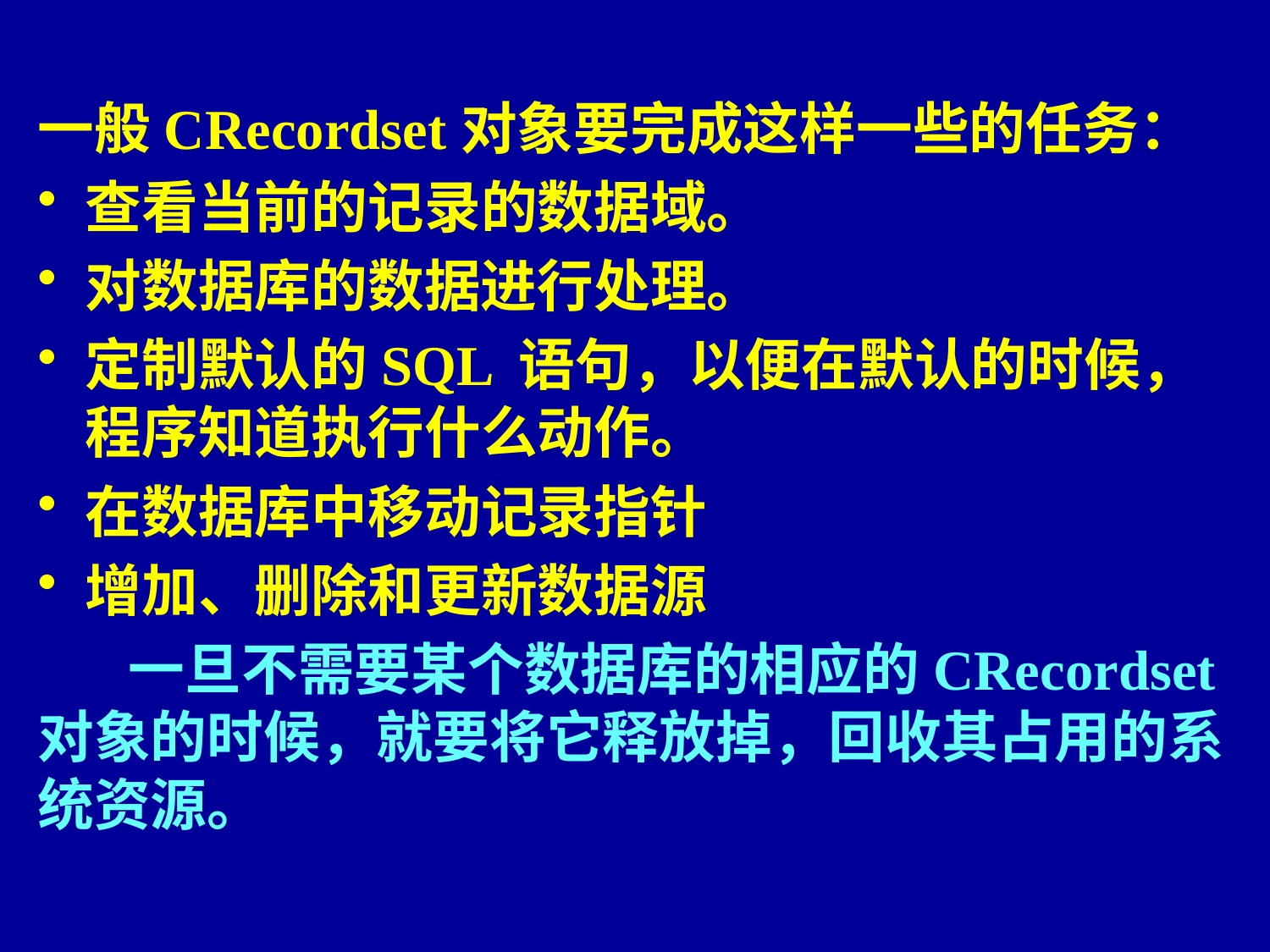

一般CRecordset对象要完成这样一些的任务：
查看当前的记录的数据域。
对数据库的数据进行处理。
定制默认的SQL 语句，以便在默认的时候，程序知道执行什么动作。
在数据库中移动记录指针
增加、删除和更新数据源
      一旦不需要某个数据库的相应的CRecordset对象的时候，就要将它释放掉，回收其占用的系统资源。